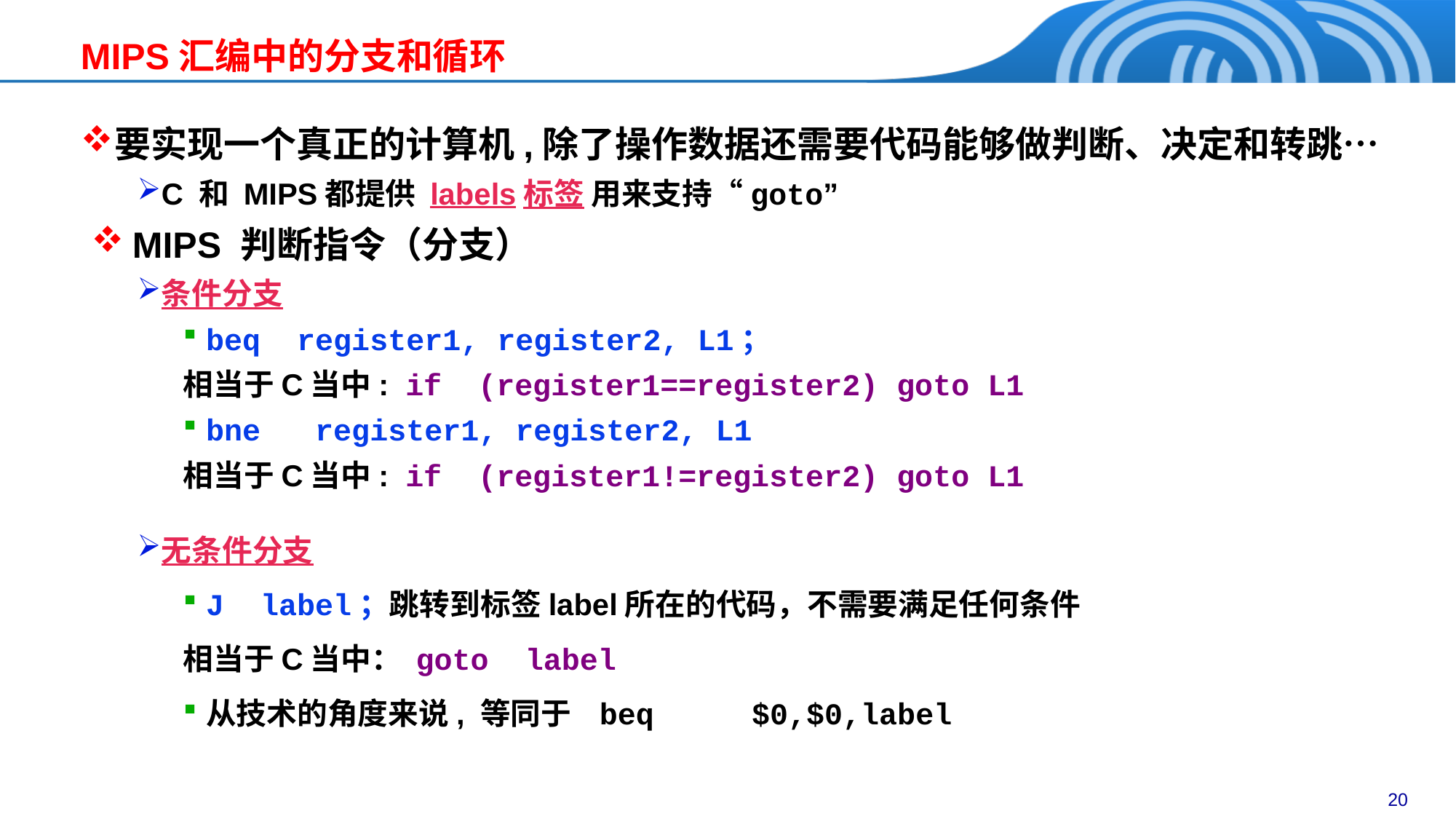

MIPS汇编中的分支和循环
要实现一个真正的计算机,除了操作数据还需要代码能够做判断、决定和转跳…
C 和 MIPS都提供 labels标签 用来支持“goto”
MIPS 判断指令（分支）
条件分支
beq  register1, register2, L1；
相当于C当中:  if  (register1==register2) goto L1
bne   register1, register2, L1
相当于C当中:  if  (register1!=register2) goto L1

无条件分支
J  label；跳转到标签label所在的代码，不需要满足任何条件
相当于C当中： goto  label
从技术的角度来说, 等同于   beq	$0,$0,label